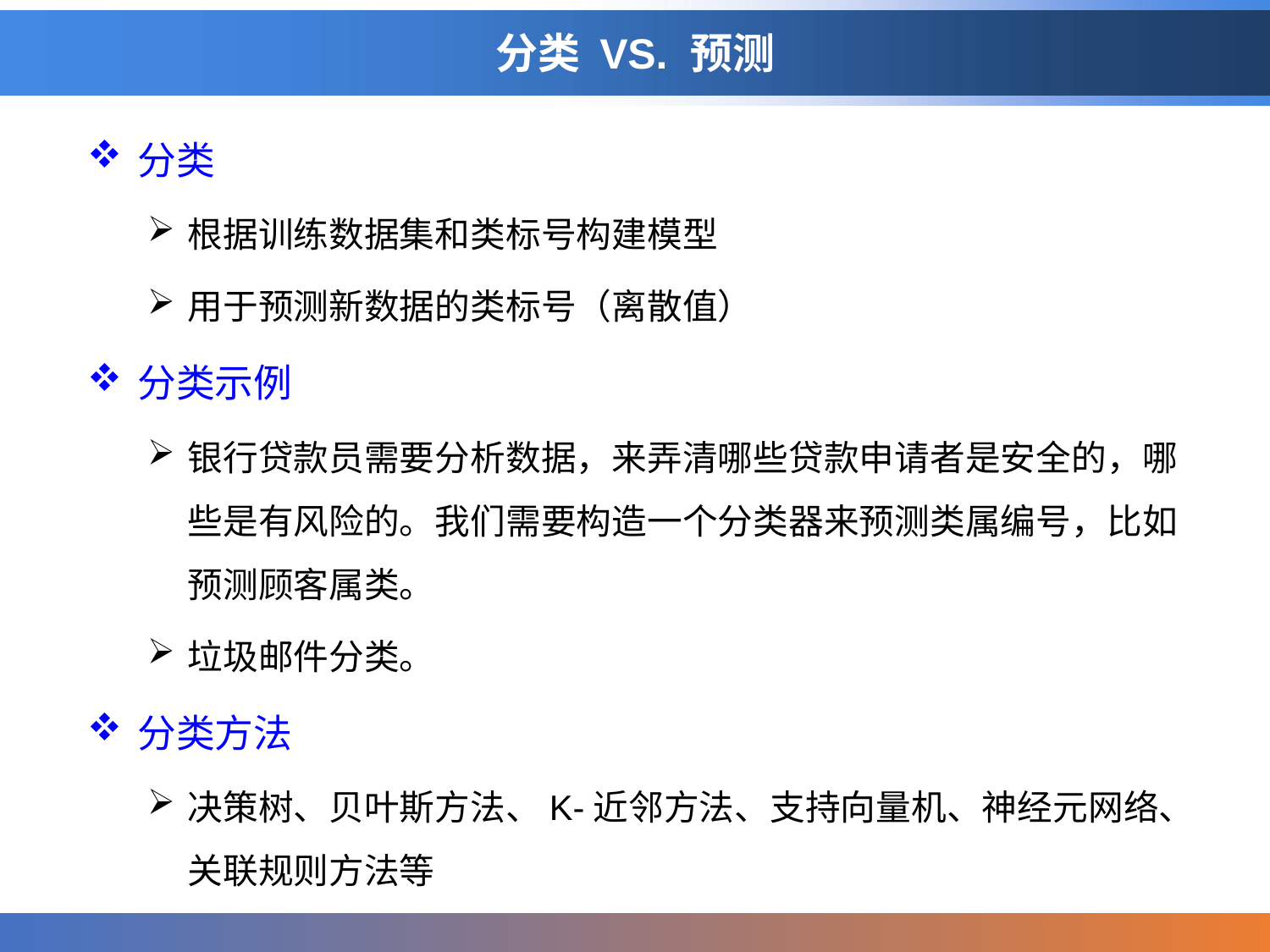

# 分类 VS. 预测
分类
根据训练数据集和类标号构建模型
用于预测新数据的类标号（离散值）
分类示例
银行贷款员需要分析数据，来弄清哪些贷款申请者是安全的，哪些是有风险的。我们需要构造一个分类器来预测类属编号，比如预测顾客属类。
垃圾邮件分类。
分类方法
决策树、贝叶斯方法、K-近邻方法、支持向量机、神经元网络、关联规则方法等